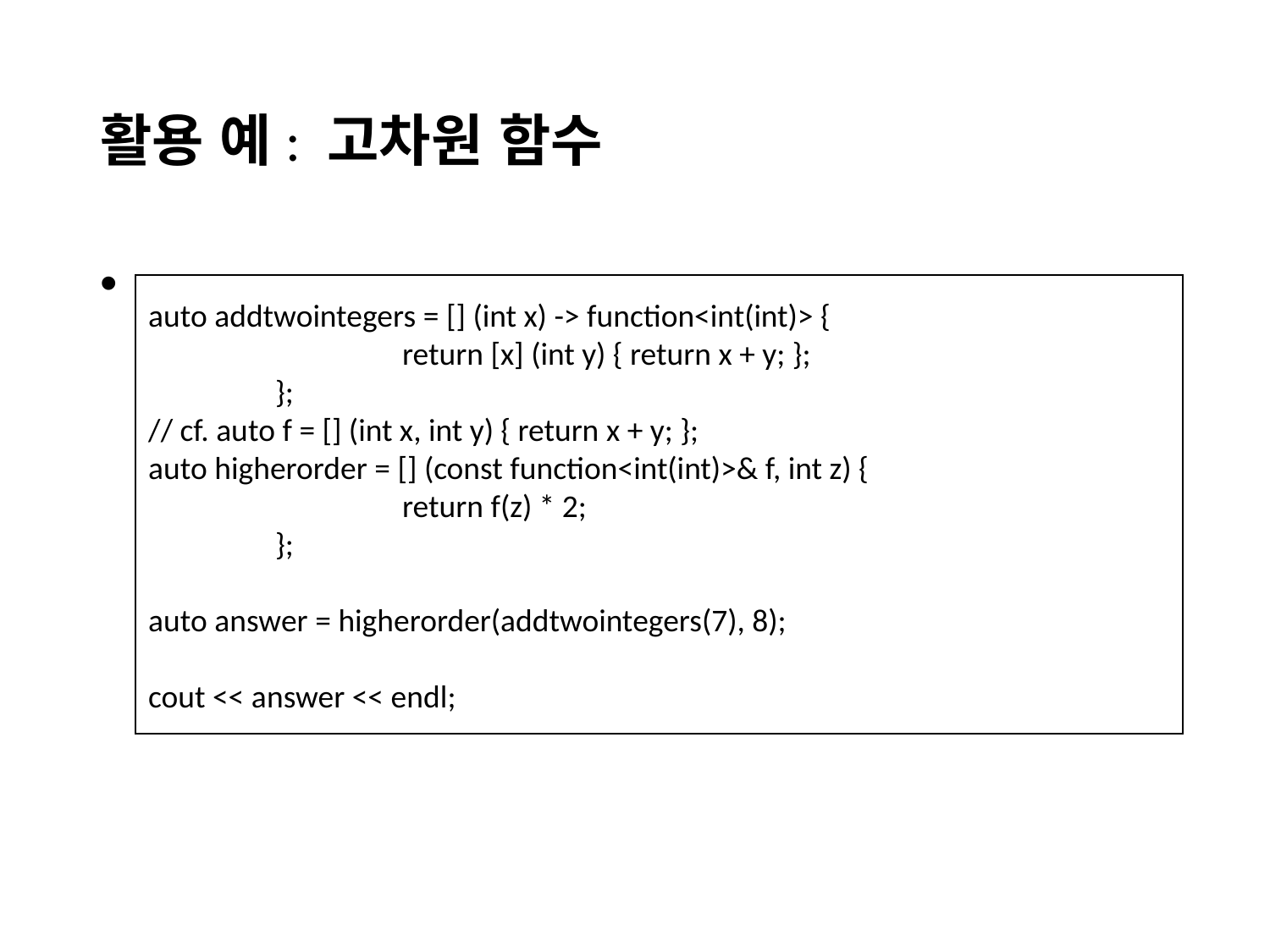

# 활용 예: 고차원 함수

auto addtwointegers = [] (int x) -> function<int(int)> {
		return [x] (int y) { return x + y; };
	};
// cf. auto f = [] (int x, int y) { return x + y; };
auto higherorder = [] (const function<int(int)>& f, int z) {
		return f(z) * 2;
	};

auto answer = higherorder(addtwointegers(7), 8);

cout << answer << endl;